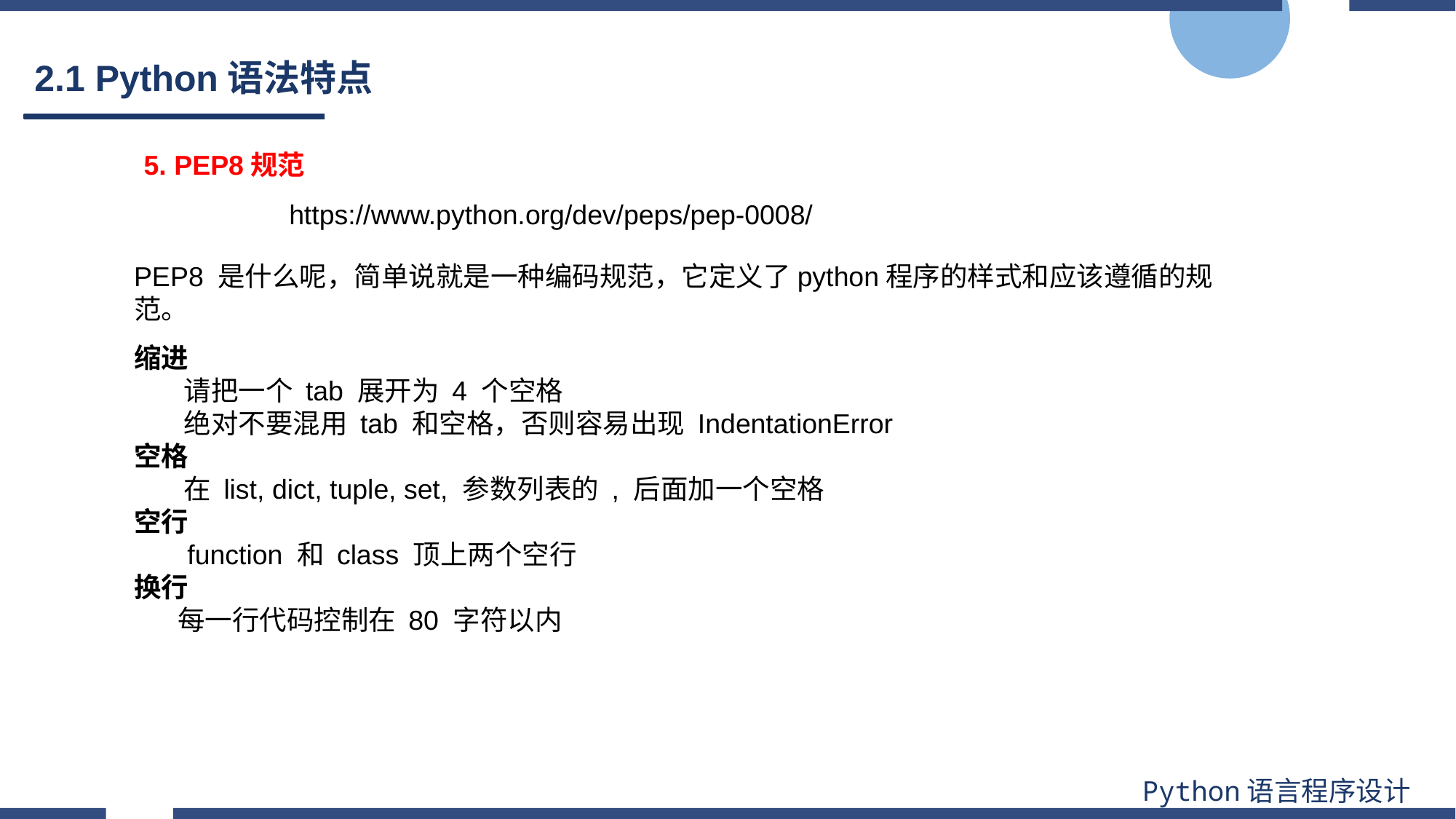

# 2.1 Python语法特点
5. PEP8规范
                   https://www.python.org/dev/peps/pep-0008/
PEP8 是什么呢，简单说就是一种编码规范，它定义了python程序的样式和应该遵循的规范。
缩进
       请把一个 tab 展开为 4 个空格
       绝对不要混用 tab 和空格，否则容易出现 IndentationError
空格
       在 list, dict, tuple, set, 参数列表的 , 后面加一个空格
空行
       function 和 class 顶上两个空行
换行
      每一行代码控制在 80 字符以内